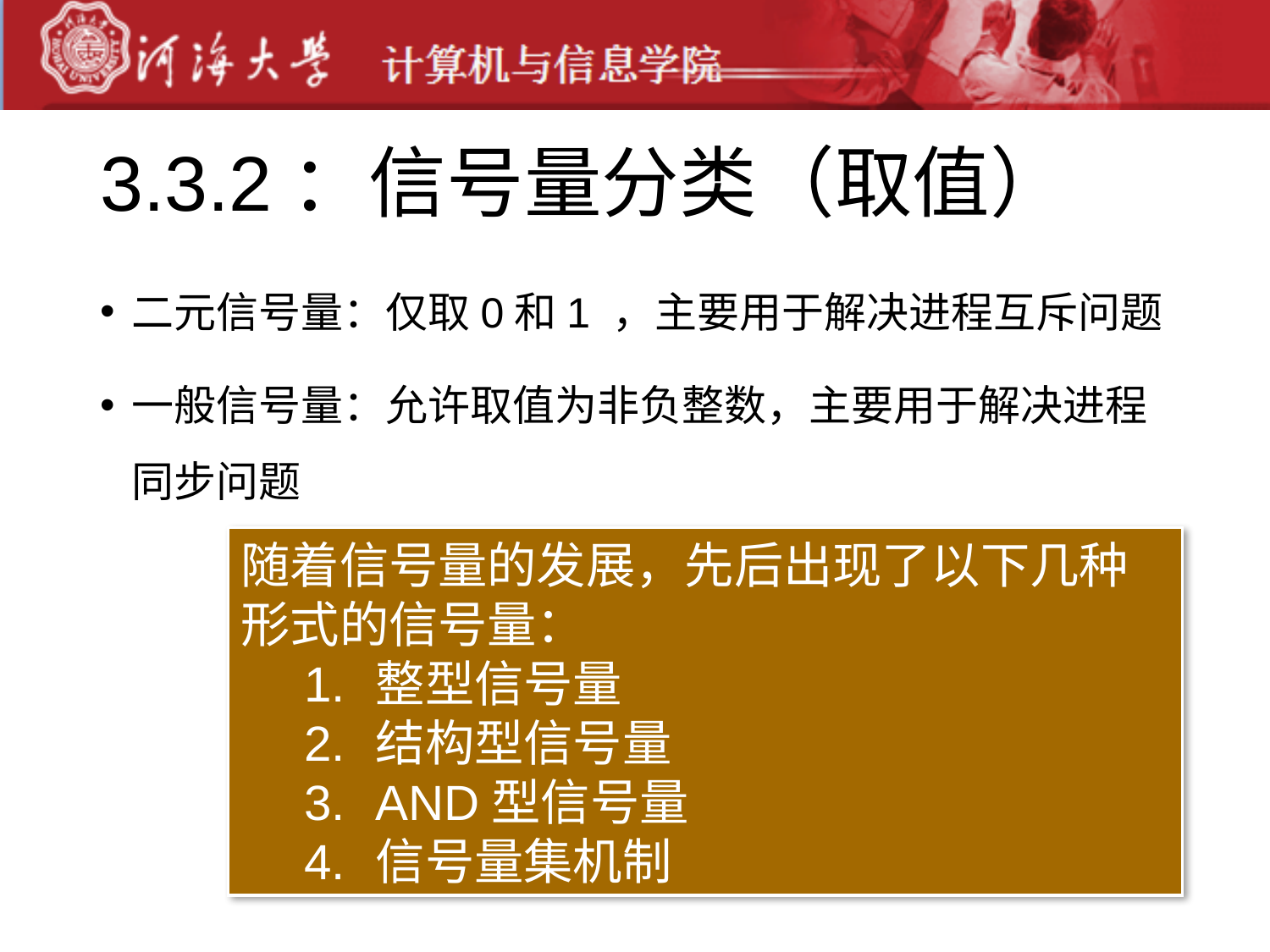

# 3.3.2：信号量分类（取值）
二元信号量：仅取0和1 ，主要用于解决进程互斥问题
一般信号量：允许取值为非负整数，主要用于解决进程同步问题

随着信号量的发展，先后出现了以下几种形式的信号量：
整型信号量
结构型信号量
AND型信号量
信号量集机制